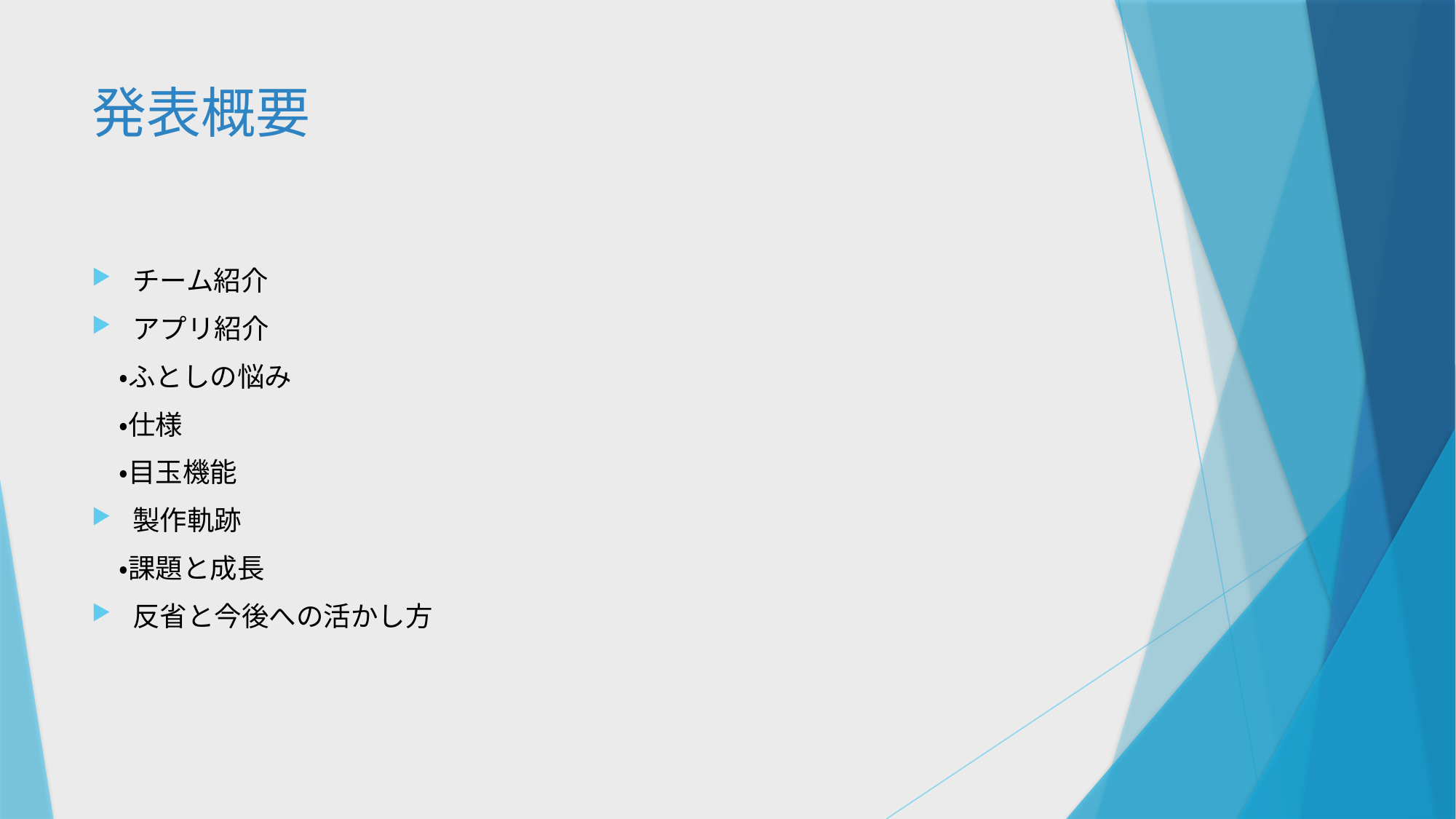

# 発表概要
チーム紹介
アプリ紹介
　・ふとしの悩み
　・仕様
　・目玉機能
製作軌跡
　・課題と成長
反省と今後への活かし方